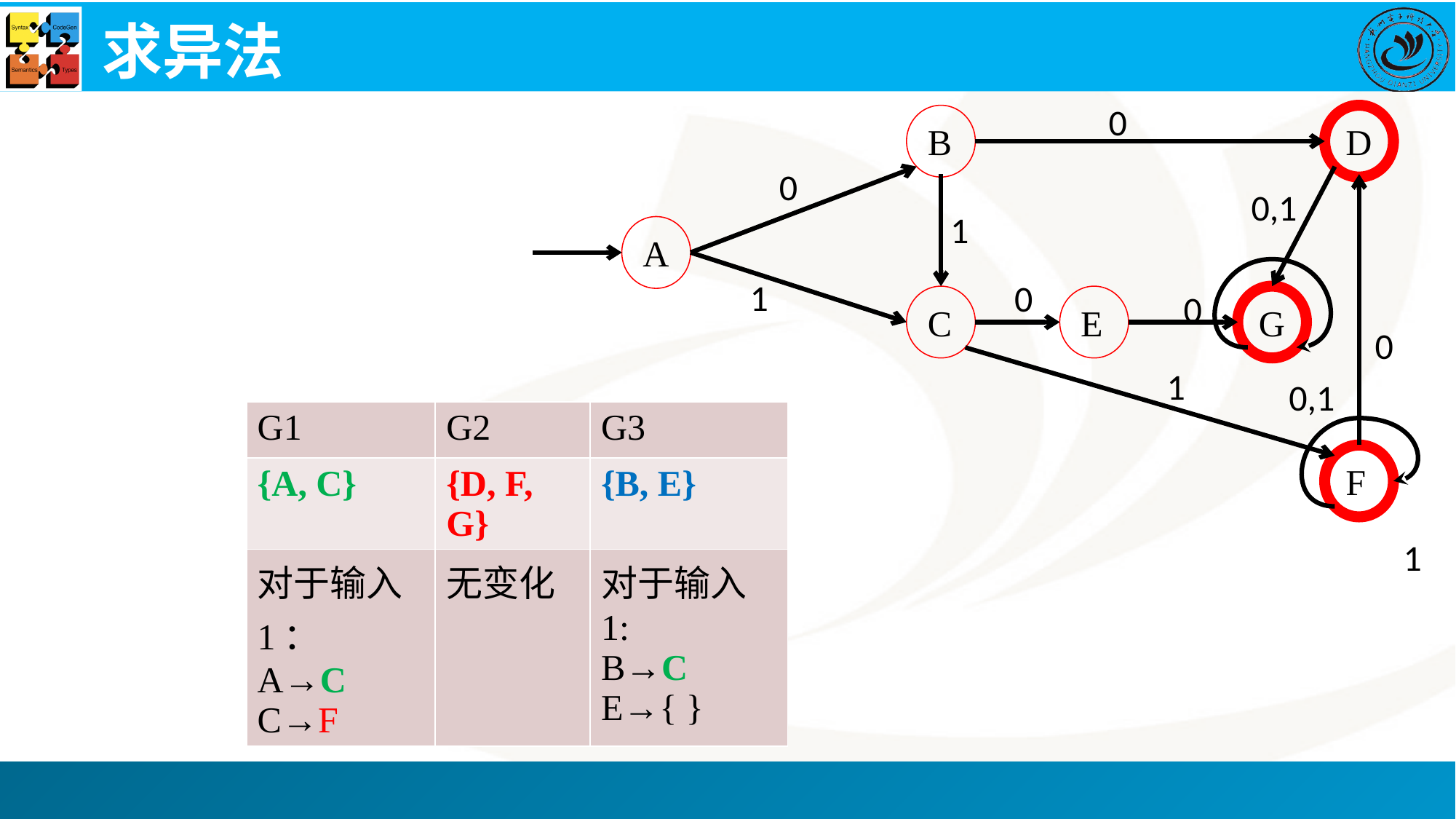

# 求异法
0
B
D
0
0,1
1
A
1
0
0
C
E
G
0
1
0,1
F
1
| G1 | G2 | G3 |
| --- | --- | --- |
| {A, C} | {D, F, G} | {B, E} |
| 对于输入1： A→C C→F | 无变化 | 对于输入1: B→C E→{ } |
94